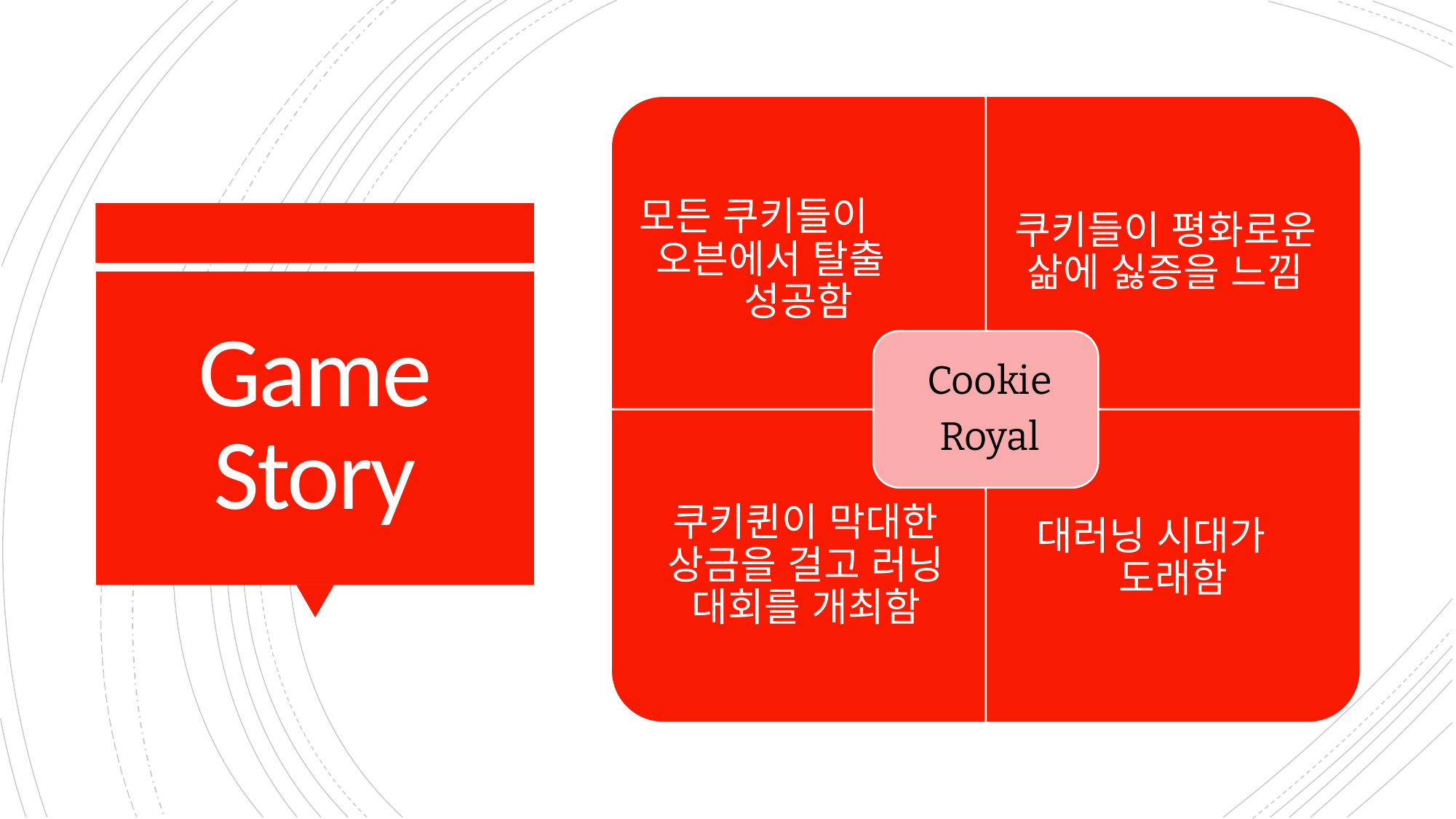

모든 쿠키들이         오븐에서 탈출      성공함
쿠키들이 평화로운 삶에 싫증을 느낌
쿠키퀸이 막대한 상금을 걸고 러닝 대회를 개최함
대러닝 시대가     도래함
Cookie
Royal
# Game Story